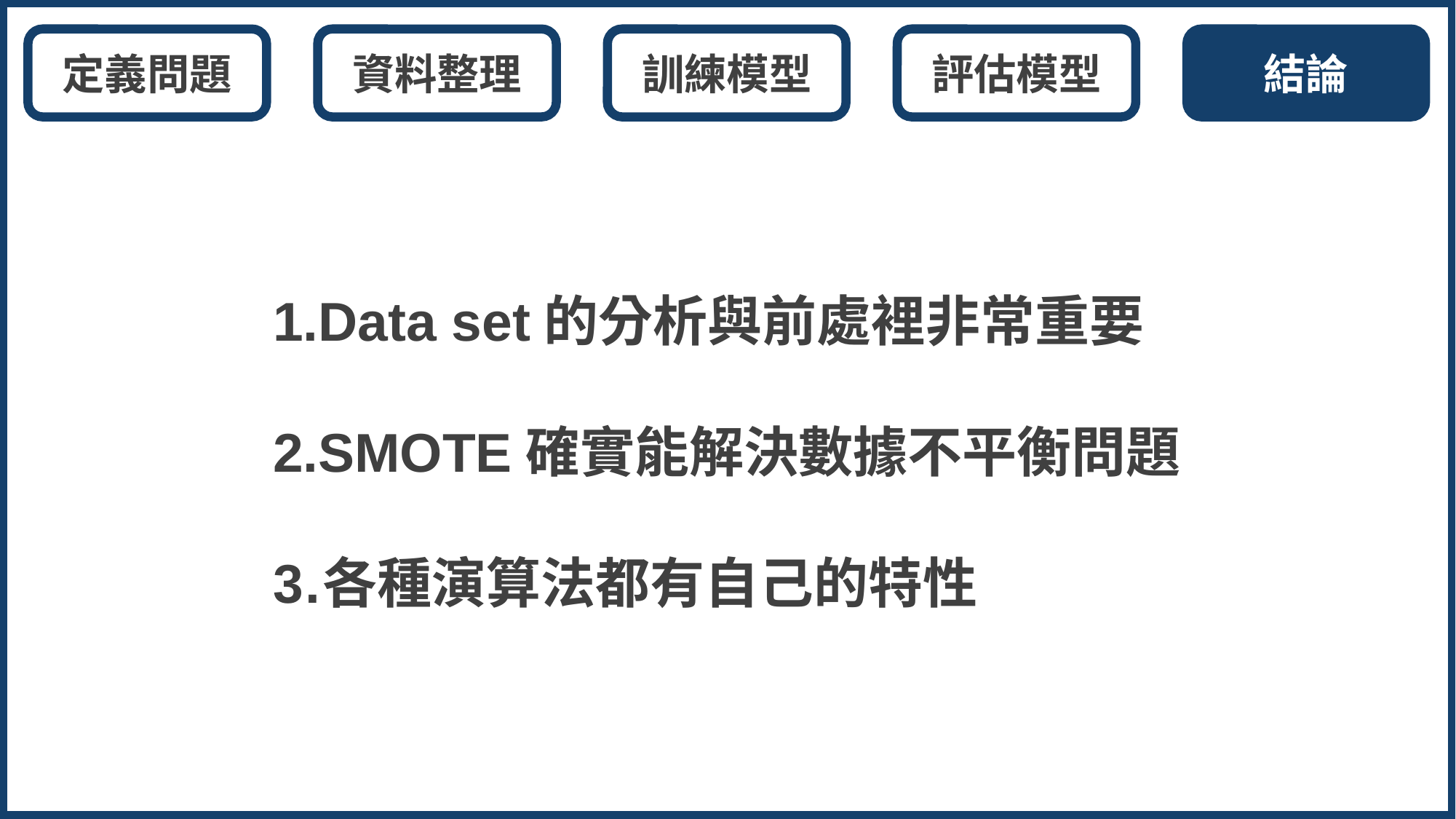

定義問題
資料整理
訓練模型
評估模型
結論
Data set的分析與前處裡非常重要
SMOTE確實能解決數據不平衡問題
各種演算法都有自己的特性